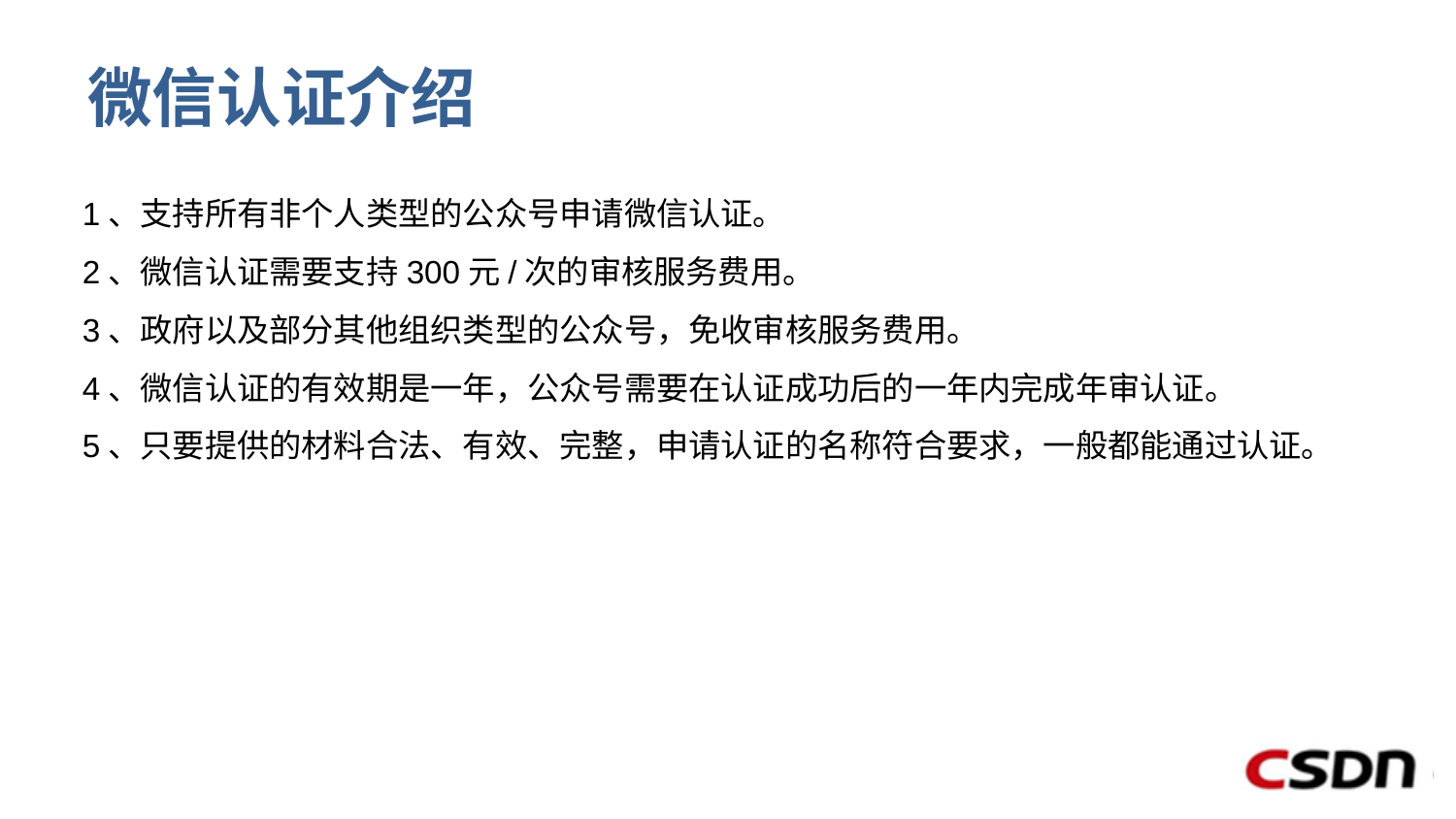

# 微信认证介绍
1、支持所有非个人类型的公众号申请微信认证。
2、微信认证需要支持300元/次的审核服务费用。
3、政府以及部分其他组织类型的公众号，免收审核服务费用。
4、微信认证的有效期是一年，公众号需要在认证成功后的一年内完成年审认证。
5、只要提供的材料合法、有效、完整，申请认证的名称符合要求，一般都能通过认证。